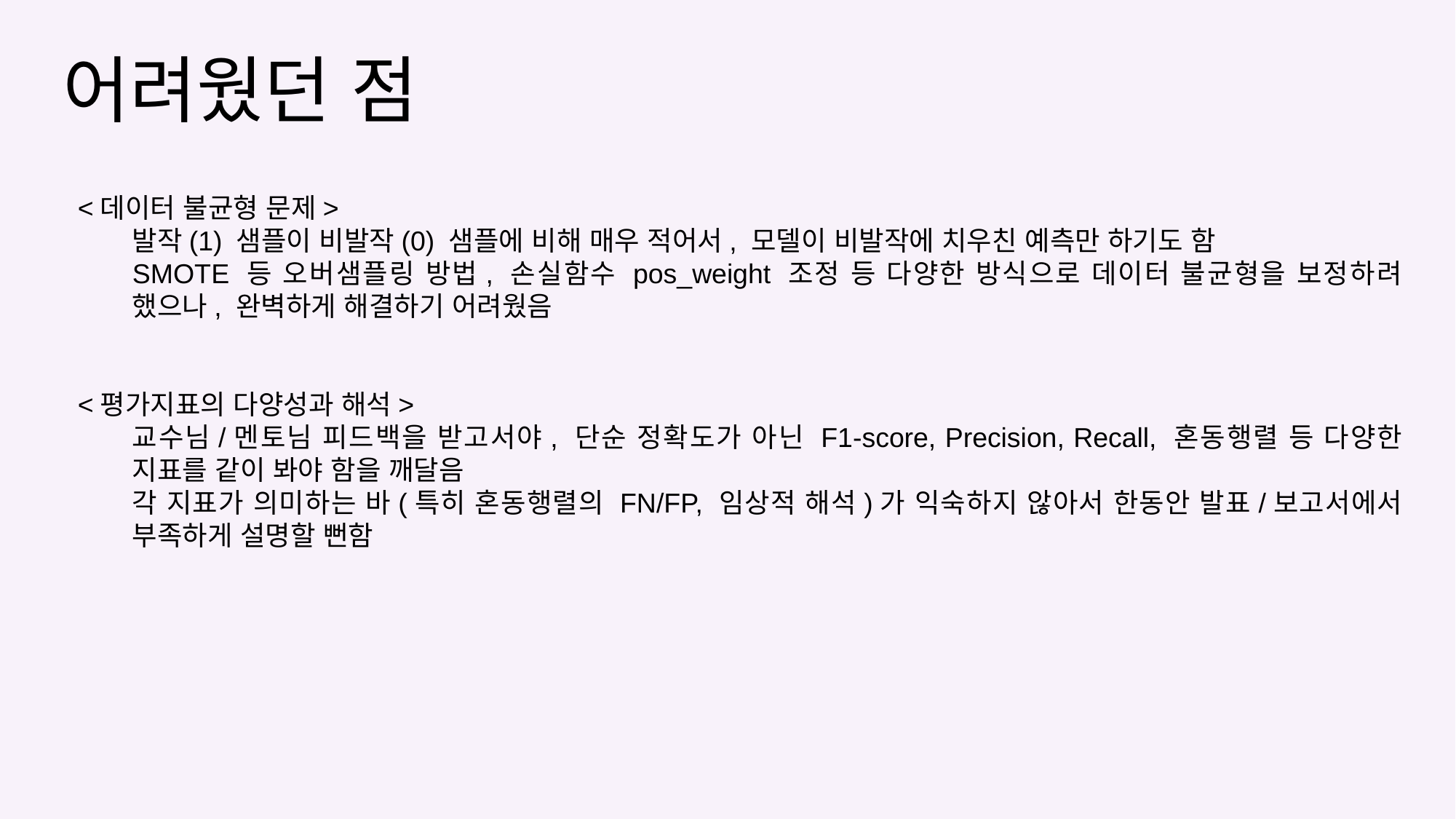

어려웠던 점
<데이터 불균형 문제>
발작(1) 샘플이 비발작(0) 샘플에 비해 매우 적어서, 모델이 비발작에 치우친 예측만 하기도 함
SMOTE 등 오버샘플링 방법, 손실함수 pos_weight 조정 등 다양한 방식으로 데이터 불균형을 보정하려 했으나, 완벽하게 해결하기 어려웠음

<평가지표의 다양성과 해석>
교수님/멘토님 피드백을 받고서야, 단순 정확도가 아닌 F1-score, Precision, Recall, 혼동행렬 등 다양한 지표를 같이 봐야 함을 깨달음
각 지표가 의미하는 바(특히 혼동행렬의 FN/FP, 임상적 해석)가 익숙하지 않아서 한동안 발표/보고서에서 부족하게 설명할 뻔함